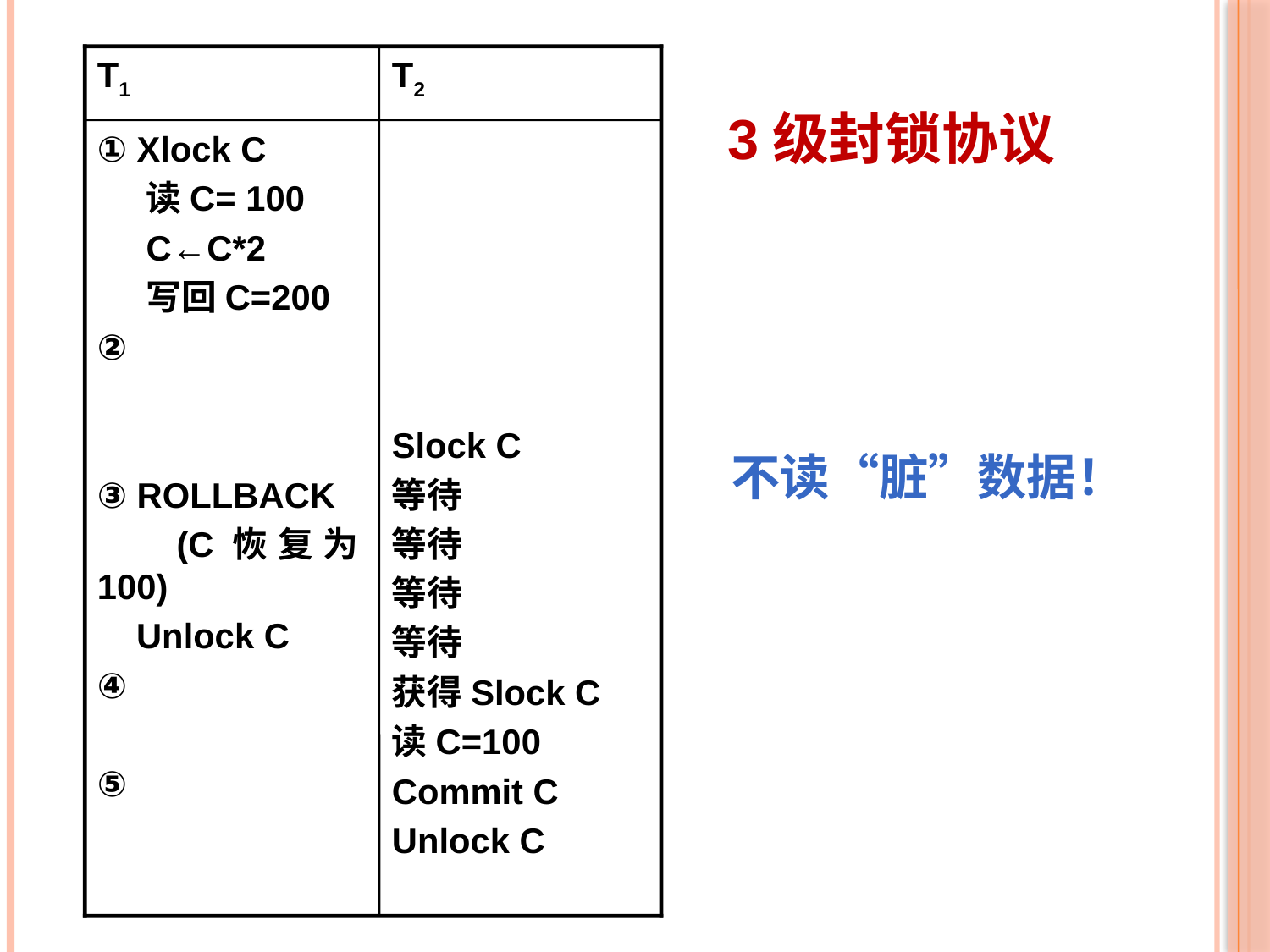

T1

T2

① Xlock C
     读C= 100
     C←C*2
     写回C=200
②

③ ROLLBACK
    (C恢复为100)
    Unlock C
④

⑤

Slock C
等待
等待
等待
等待
获得Slock C
读C=100
Commit C
Unlock C

# 3级封锁协议
不读“脏”数据！